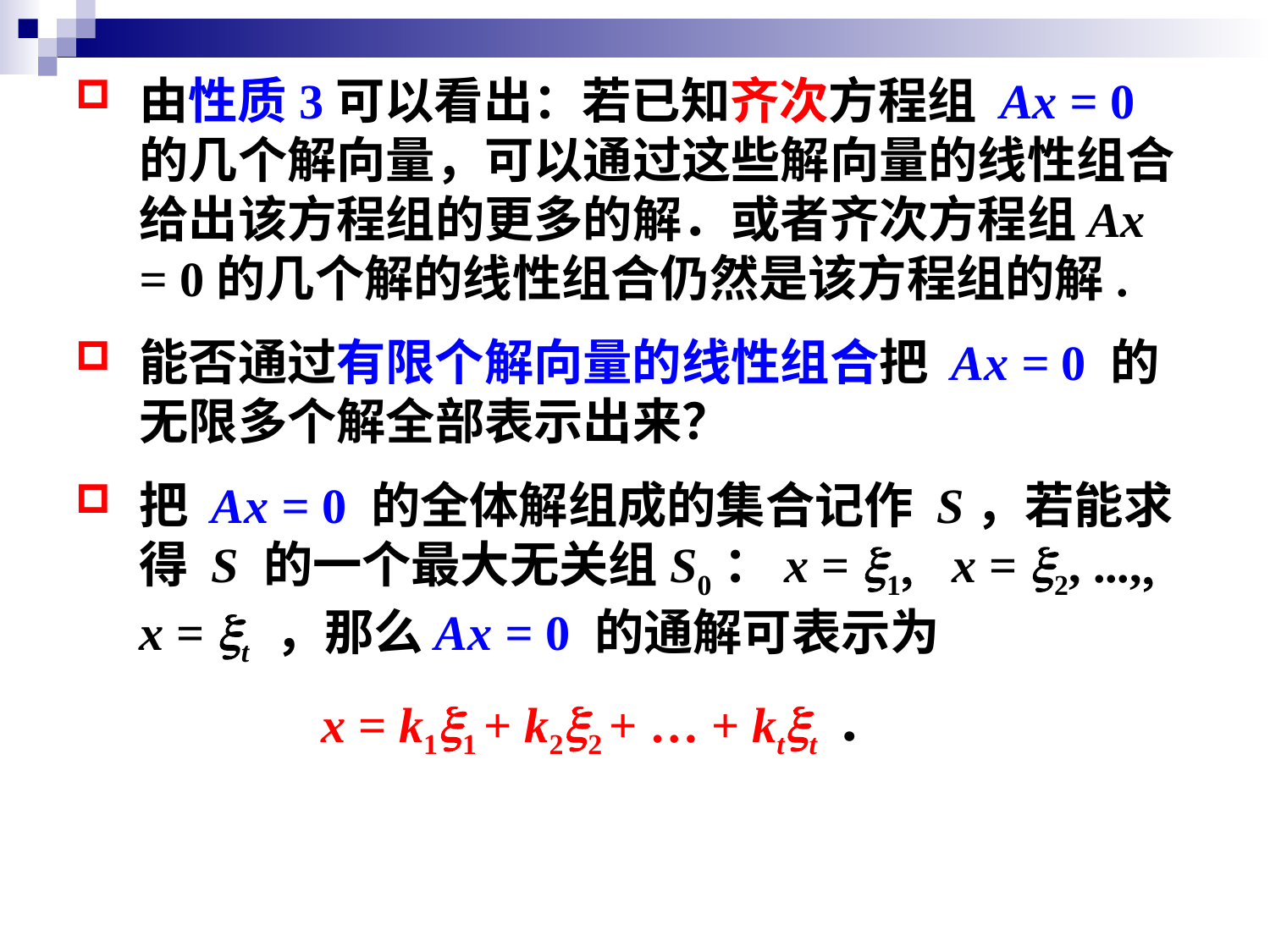

由性质3可以看出：若已知齐次方程组 Ax = 0 的几个解向量，可以通过这些解向量的线性组合给出该方程组的更多的解．或者齐次方程组Ax = 0的几个解的线性组合仍然是该方程组的解.
能否通过有限个解向量的线性组合把 Ax = 0 的无限多个解全部表示出来？
把 Ax = 0 的全体解组成的集合记作 S，若能求得 S 的一个最大无关组S0：x = ξ1,  x = ξ2, ...,,  x = ξt ，那么Ax = 0 的通解可表示为
                    x = k1ξ1 + k2ξ2 + … + ktξt ．